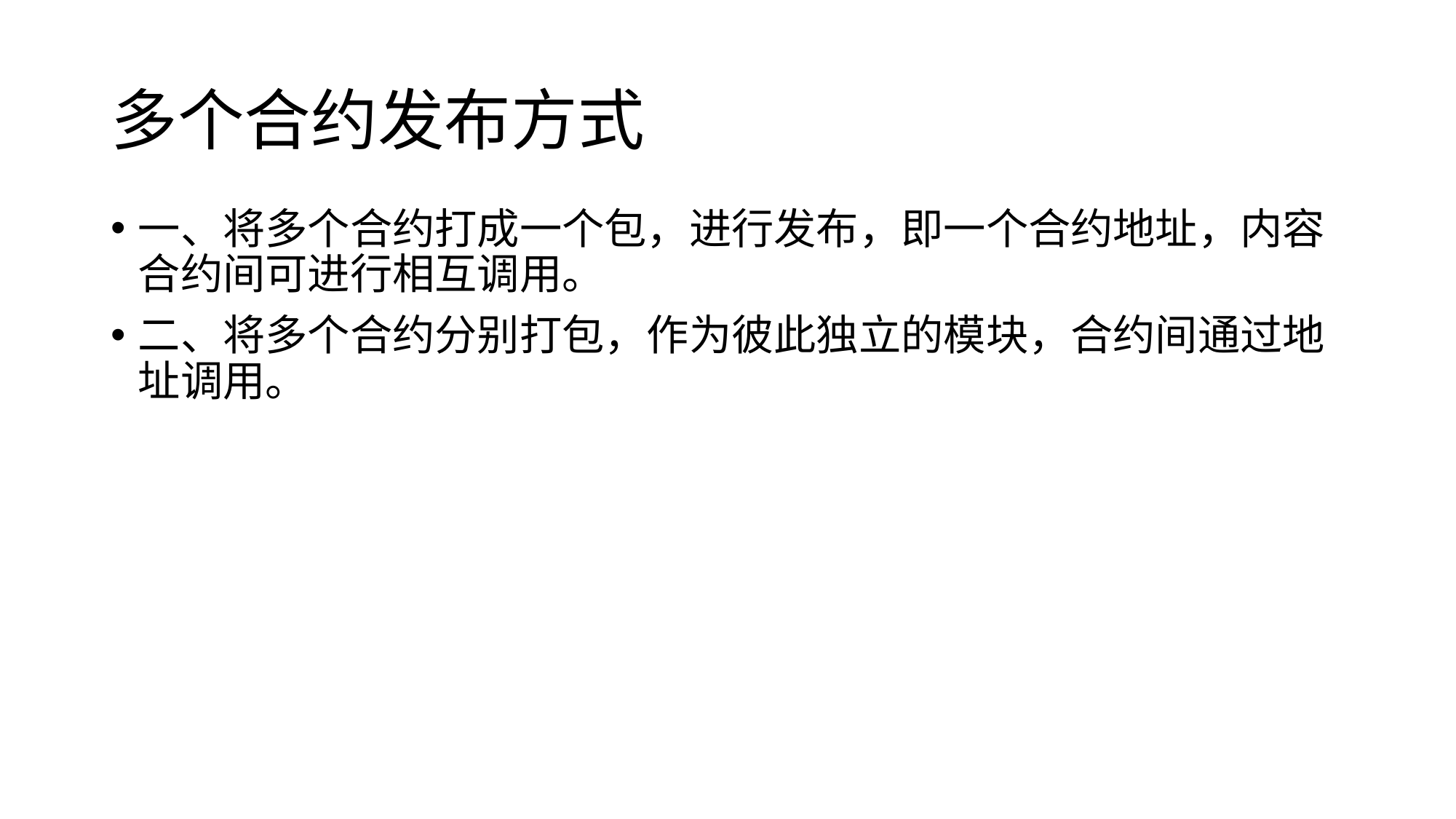

# 多个合约发布方式
一、将多个合约打成一个包，进行发布，即一个合约地址，内容合约间可进行相互调用。
二、将多个合约分别打包，作为彼此独立的模块，合约间通过地址调用。